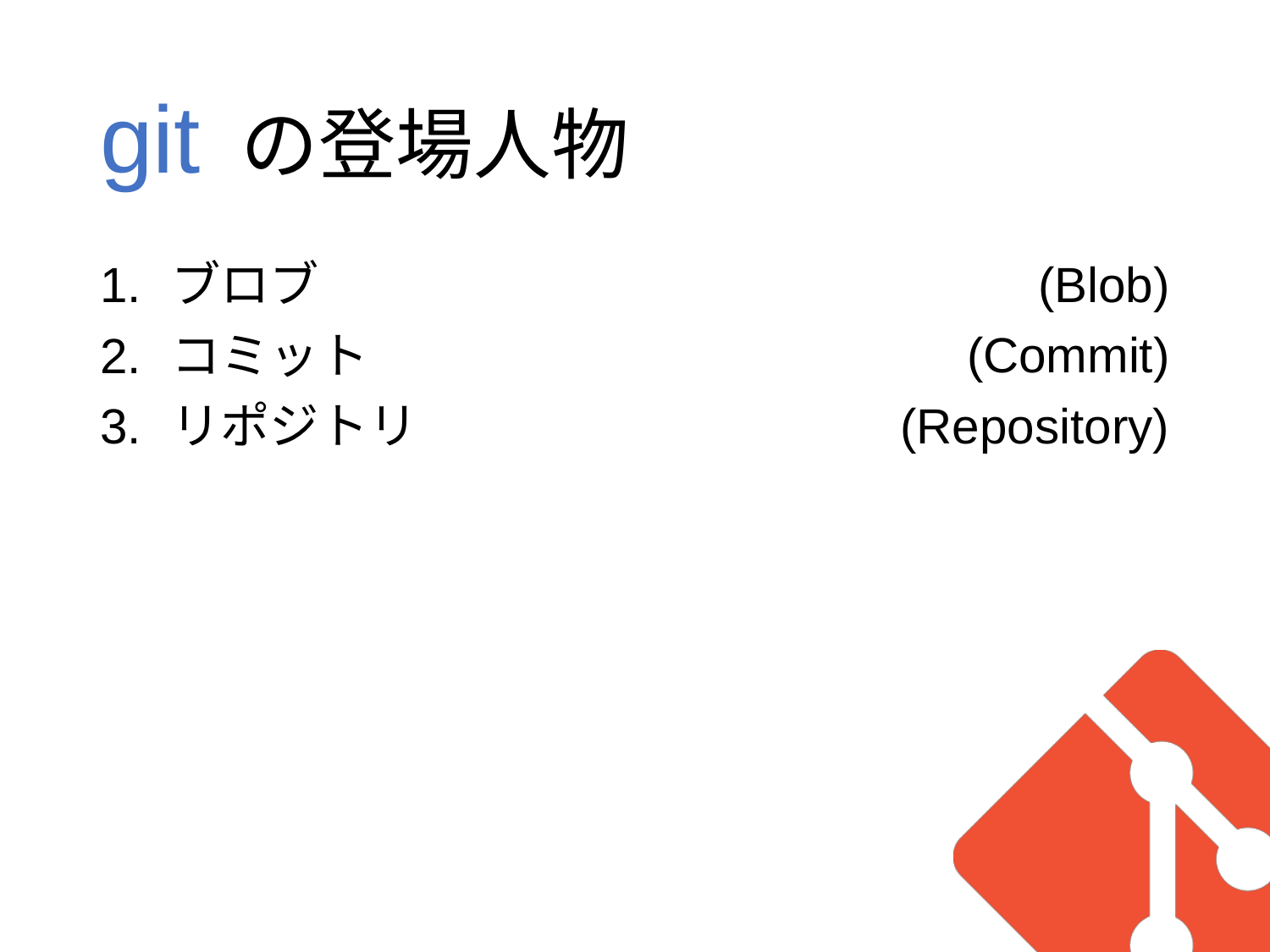

# git の登場人物
ブロブ
コミット
リポジトリ
(Blob)
(Commit)
(Repository)